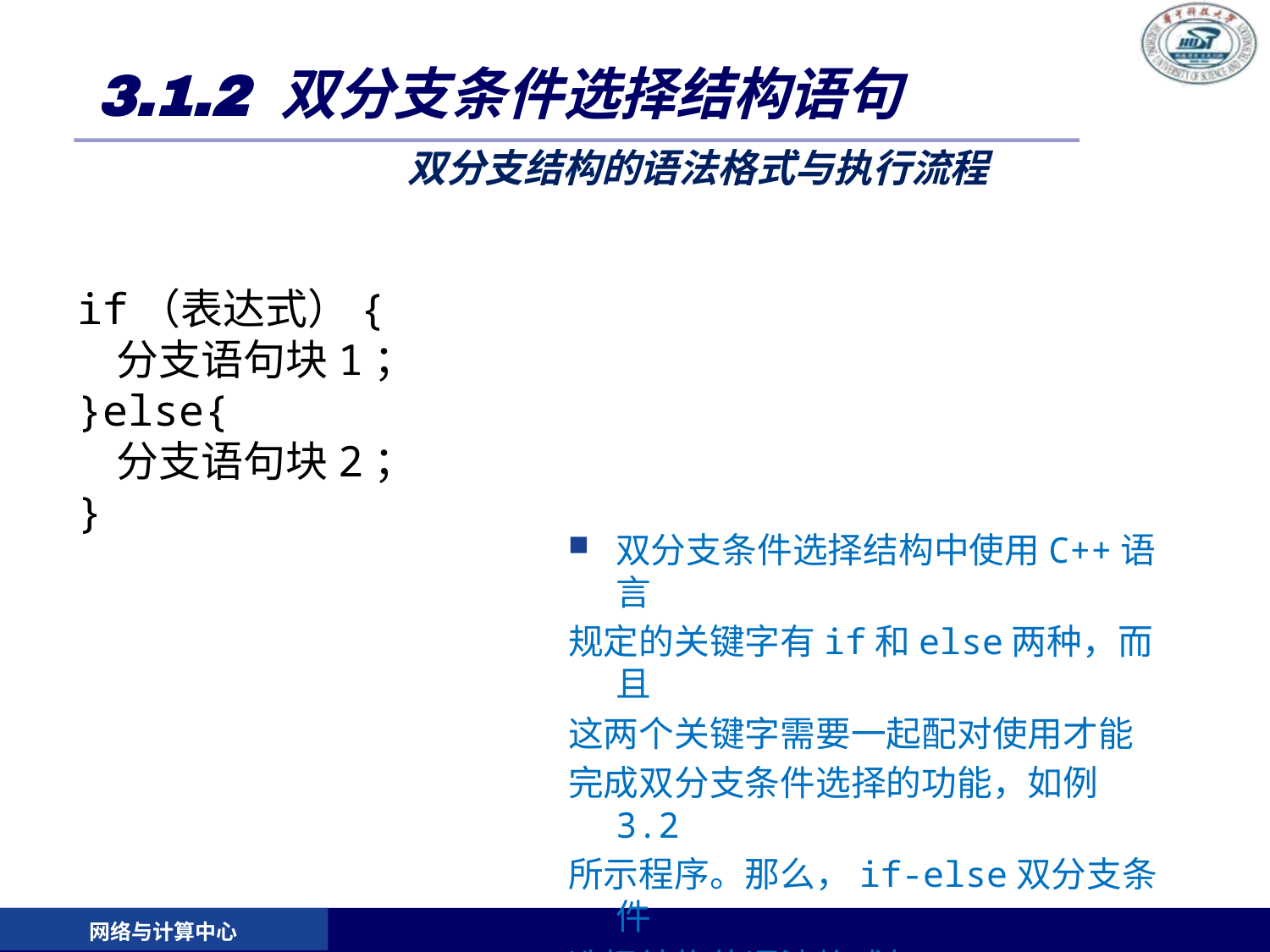

# 3.1.2 双分支条件选择结构语句 双分支结构的语法格式与执行流程
if（表达式）{
   分支语句块1；
}else{
   分支语句块2；
}

双分支条件选择结构中使用C++语言
规定的关键字有if和else两种，而且
这两个关键字需要一起配对使用才能
完成双分支条件选择的功能，如例3.2
所示程序。那么，if-else双分支条件
选择结构的语法格式如下：

网络与计算中心